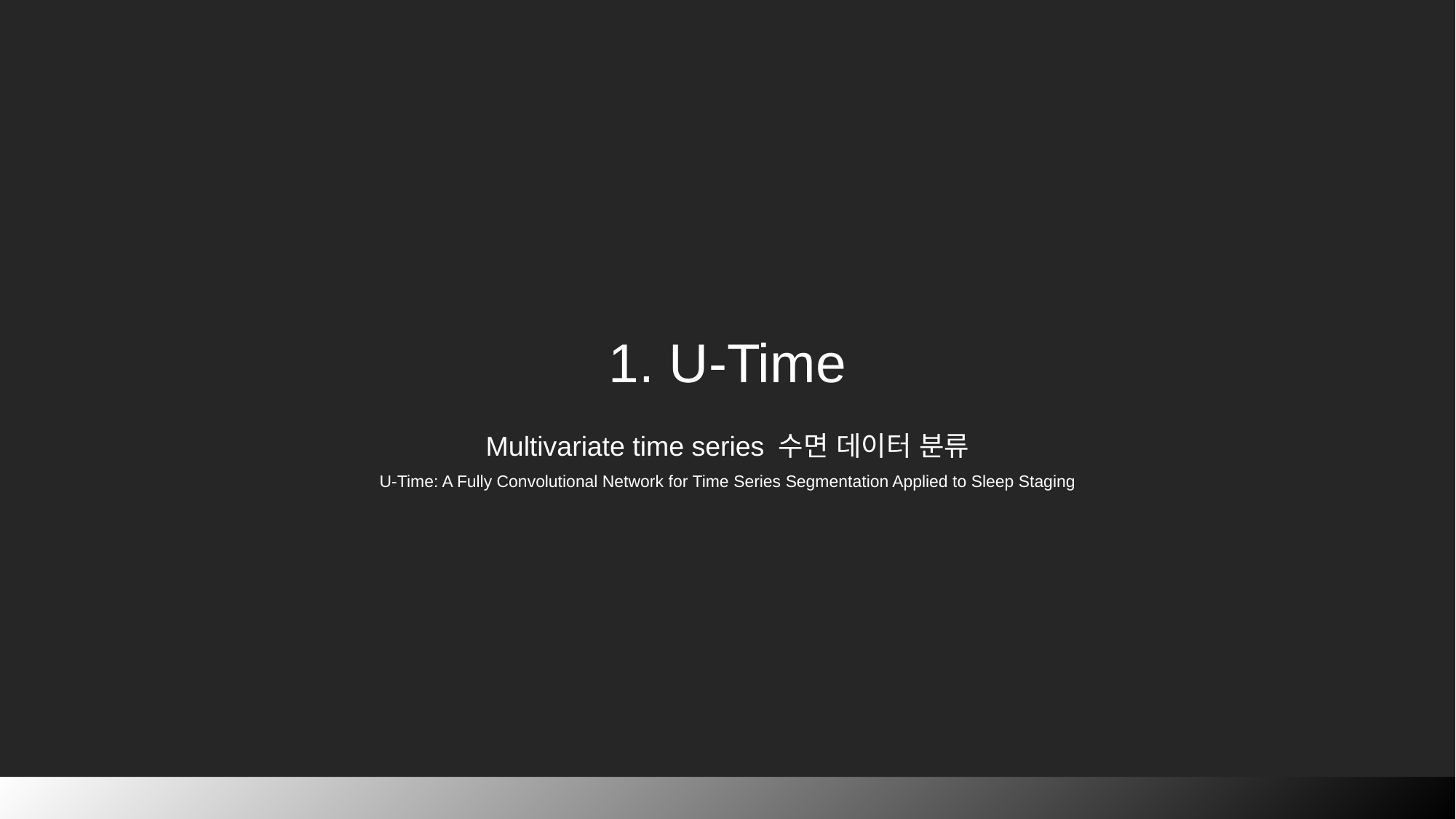

1. U-Time
Multivariate time series 수면 데이터 분류
U-Time: A Fully Convolutional Network for Time Series Segmentation Applied to Sleep Staging
4